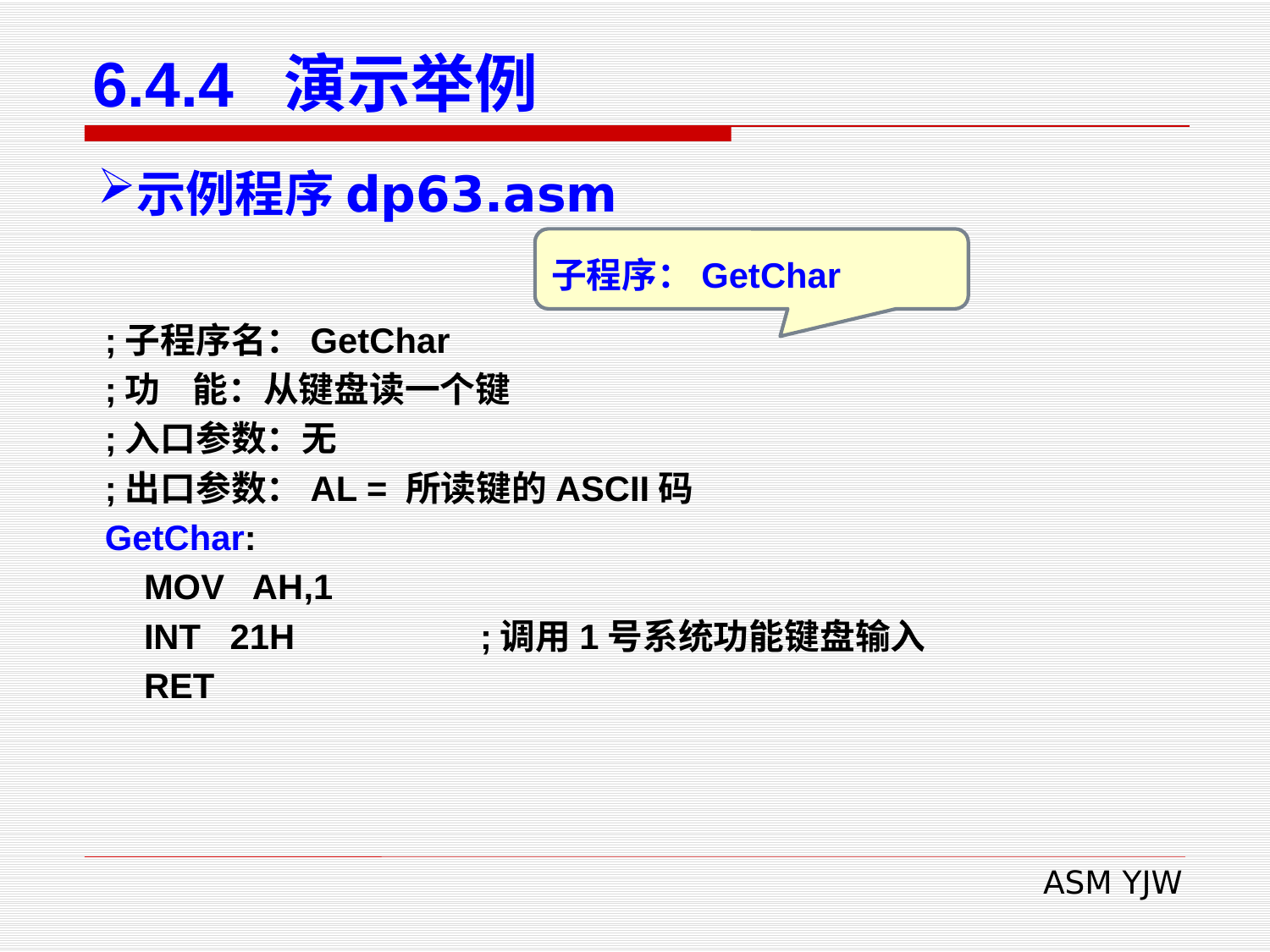

# 6.4.4  演示举例
示例程序dp63.asm

子程序：GetChar
;子程序名：GetChar
;功    能：从键盘读一个键
;入口参数：无
;出口参数：AL = 所读键的ASCII码
GetChar:
    MOV   AH,1
    INT   21H                   ;调用1号系统功能键盘输入
    RET